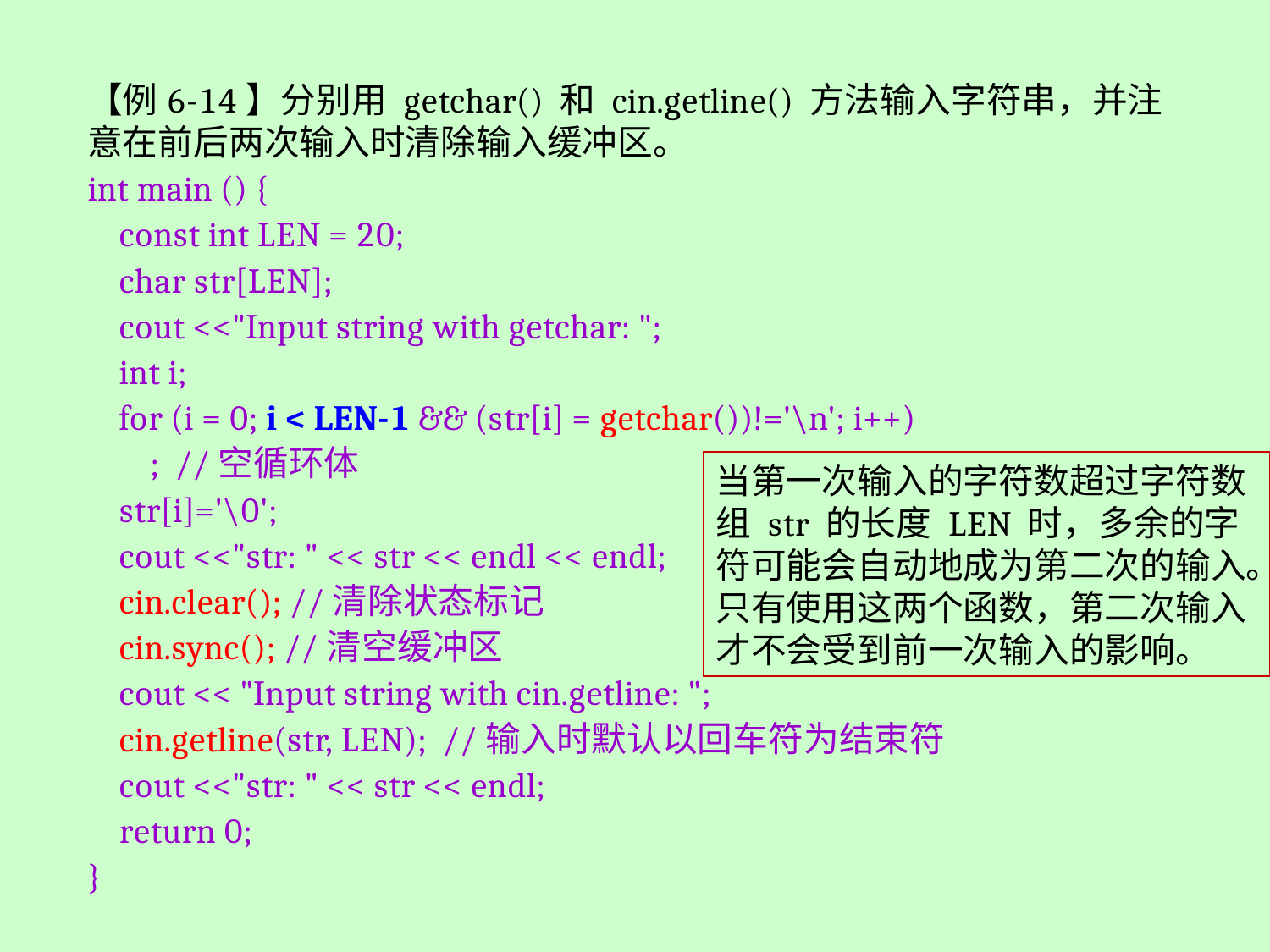

【例6-14】分别用 getchar() 和 cin.getline() 方法输入字符串，并注意在前后两次输入时清除输入缓冲区。
int main () {
    const int LEN = 20;
    char str[LEN];
    cout <<"Input string with getchar: ";
    int i;
    for (i = 0; i < LEN-1 && (str[i] = getchar())!='\n'; i++)
        ;  //空循环体
    str[i]='\0';
    cout <<"str: " << str << endl << endl;
    cin.clear(); //清除状态标记
    cin.sync(); //清空缓冲区
    cout << "Input string with cin.getline: ";
    cin.getline(str, LEN);  //输入时默认以回车符为结束符
    cout <<"str: " << str << endl;
    return 0;
}
当第一次输入的字符数超过字符数组 str 的长度 LEN 时，多余的字符可能会自动地成为第二次的输入。只有使用这两个函数，第二次输入才不会受到前一次输入的影响。
79